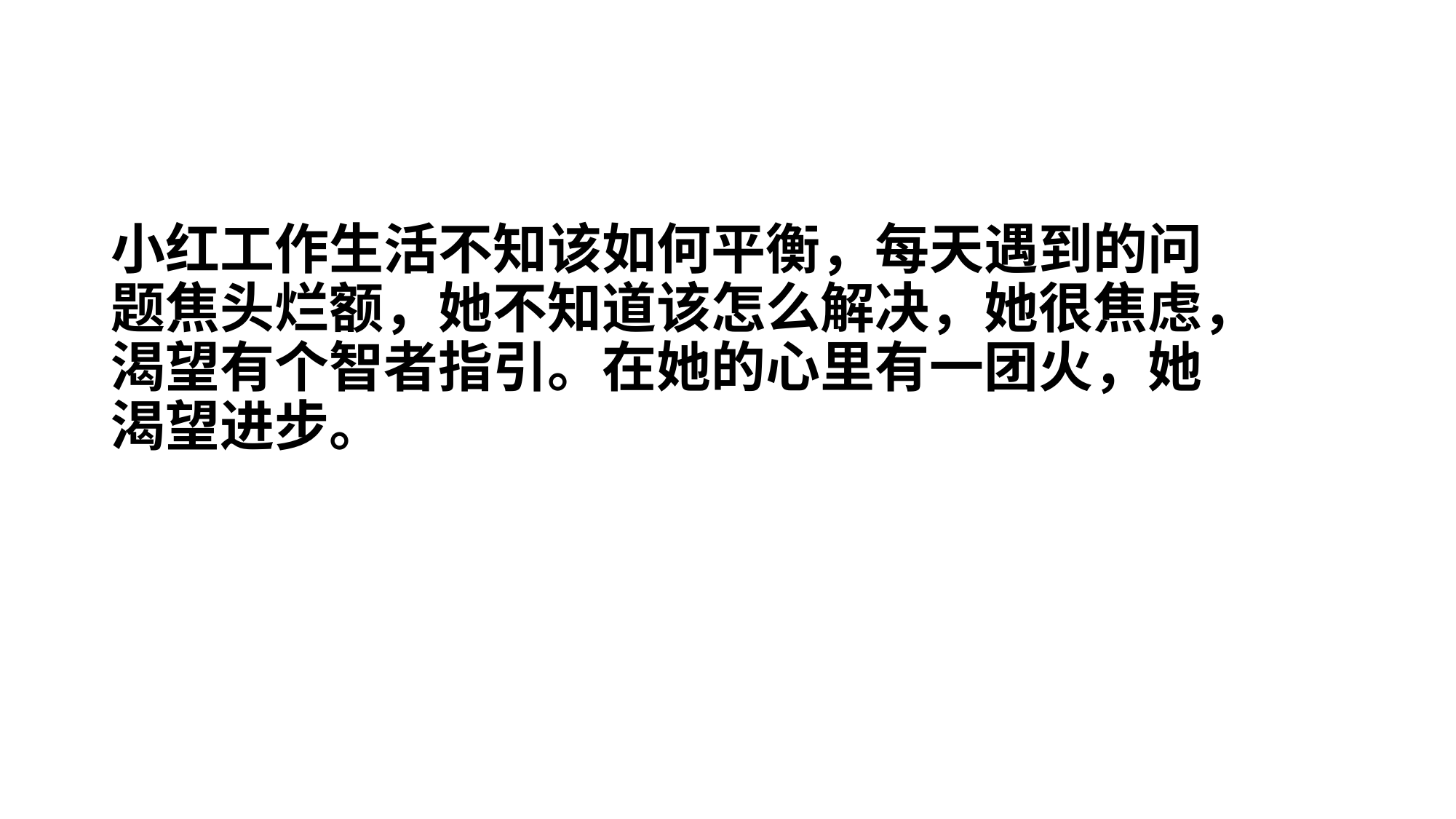

小红工作生活不知该如何平衡，每天遇到的问题焦头烂额，她不知道该怎么解决，她很焦虑，渴望有个智者指引。在她的心里有一团火，她渴望进步。